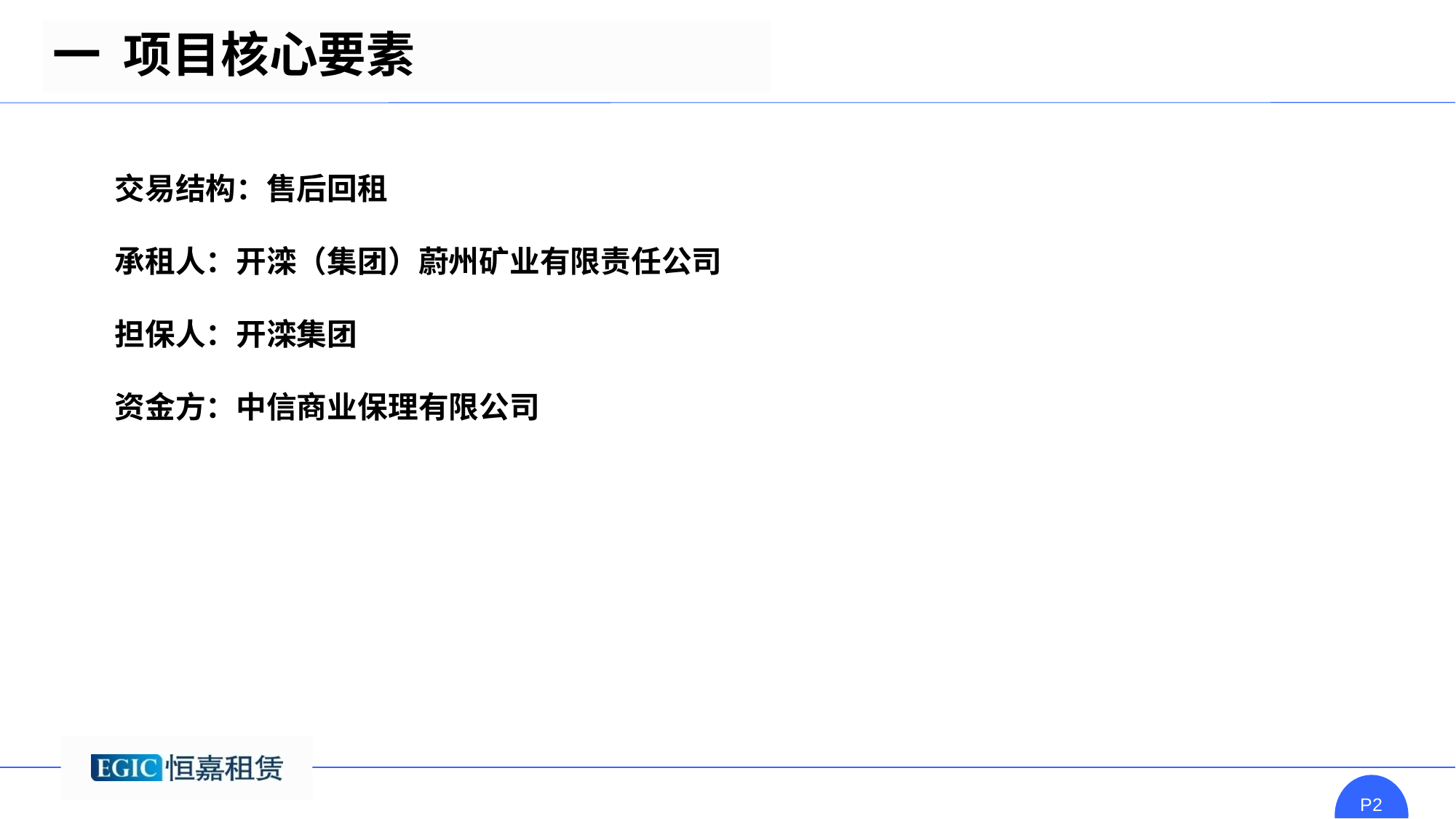

一  项目核心要素
交易结构：售后回租
承租人：开滦（集团）蔚州矿业有限责任公司
担保人：开滦集团
资金方：中信商业保理有限公司